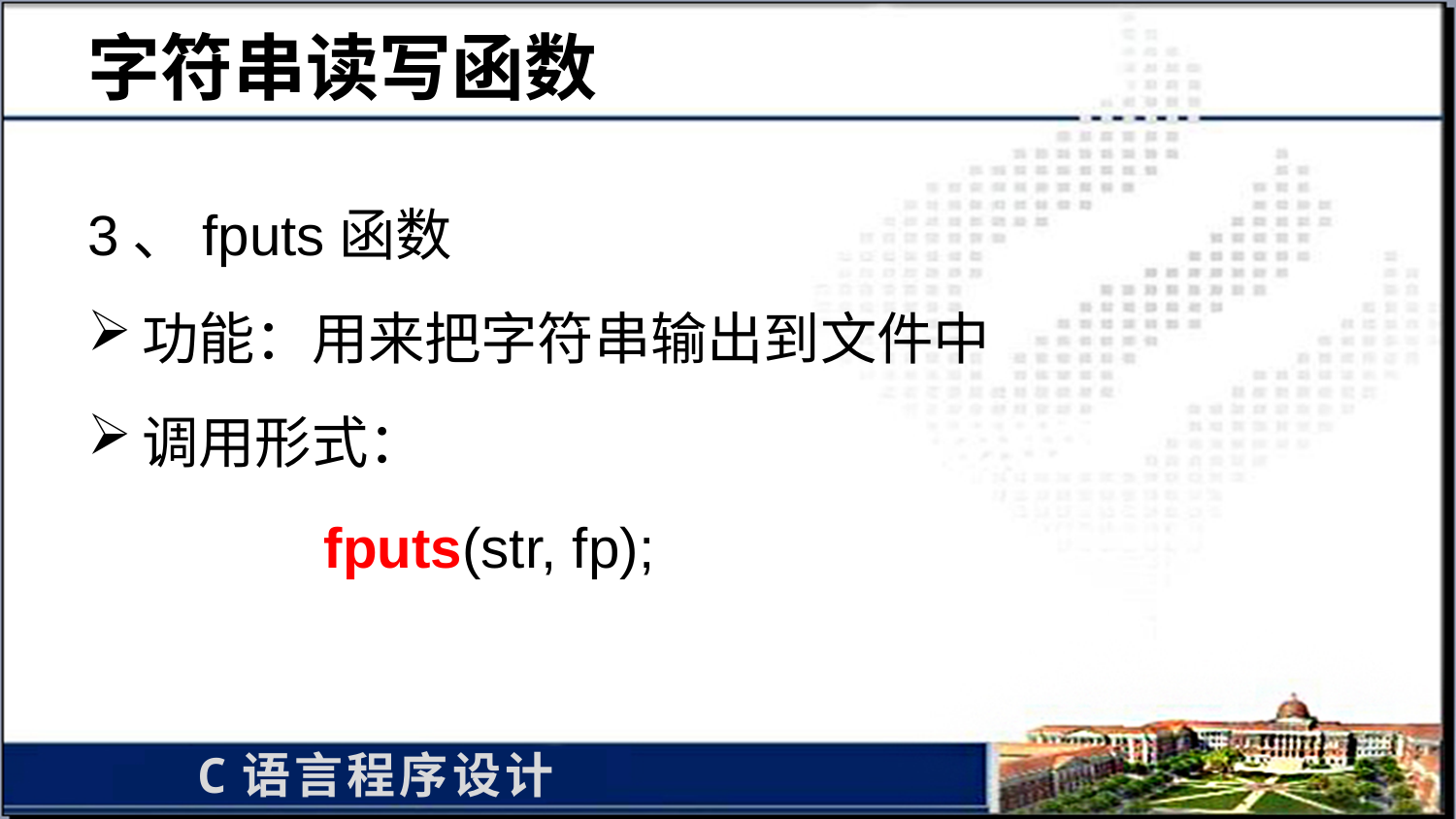

# 字符串读写函数
3、fputs函数
功能：用来把字符串输出到文件中
调用形式：
               fputs(str, fp);